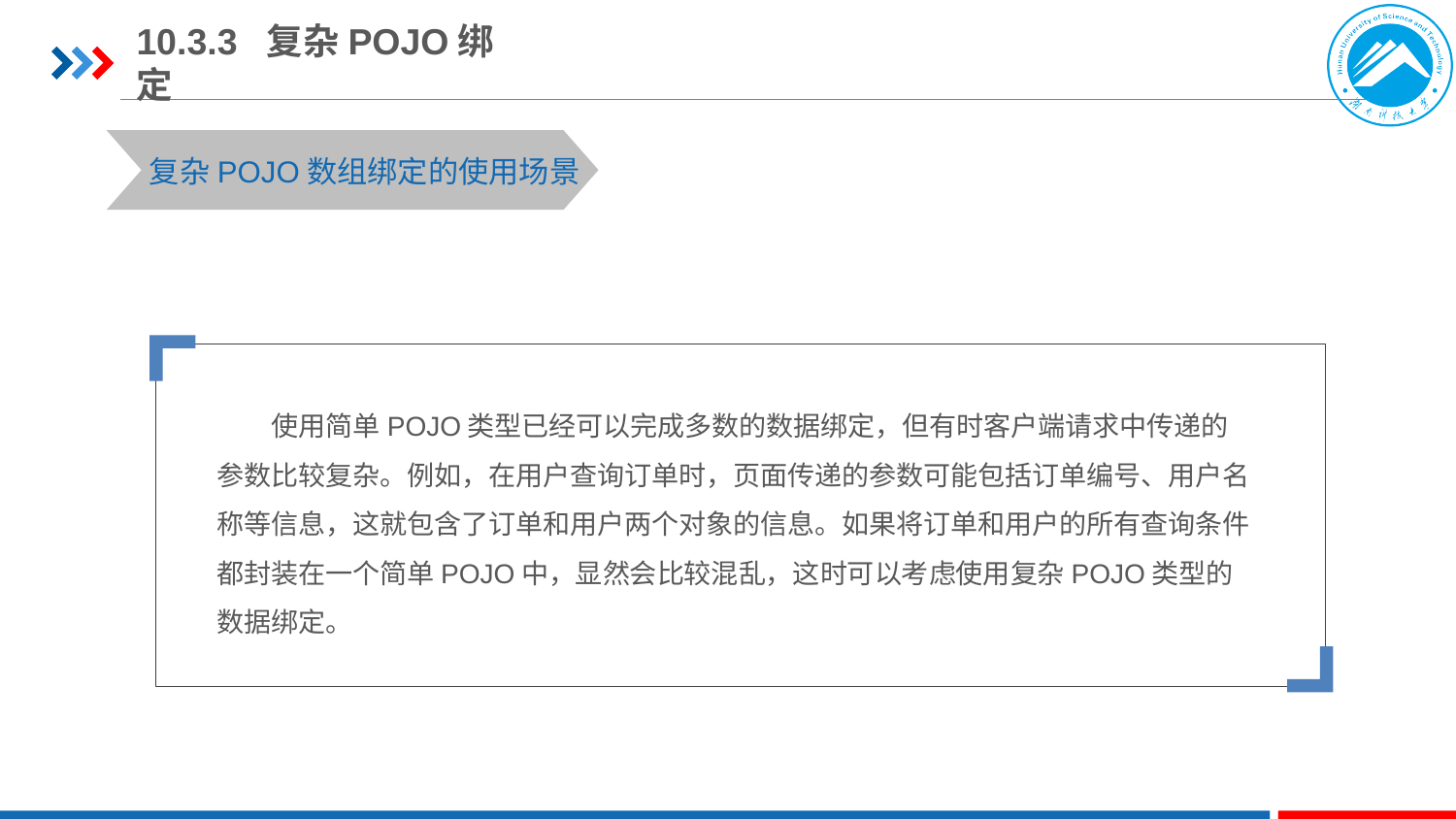

10.3.3  复杂POJO绑定

复杂POJO数组绑定的使用场景

        使用简单POJO类型已经可以完成多数的数据绑定，但有时客户端请求中传递的参数比较复杂。例如，在用户查询订单时，页面传递的参数可能包括订单编号、用户名称等信息，这就包含了订单和用户两个对象的信息。如果将订单和用户的所有查询条件都封装在一个简单POJO中，显然会比较混乱，这时可以考虑使用复杂POJO类型的数据绑定。